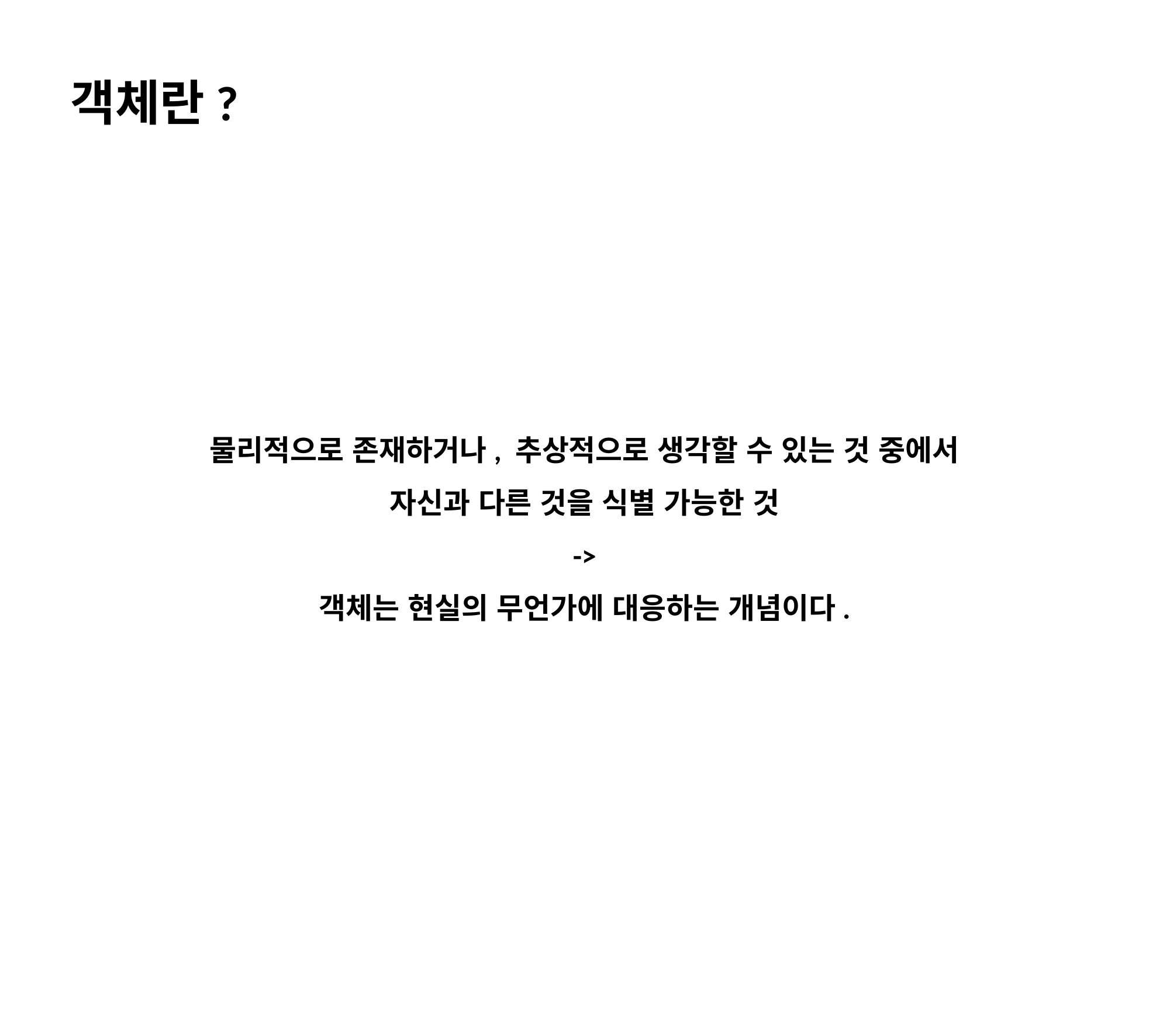

객체란?
물리적으로 존재하거나, 추상적으로 생각할 수 있는 것 중에서
자신과 다른 것을 식별 가능한 것
->
객체는 현실의 무언가에 대응하는 개념이다.